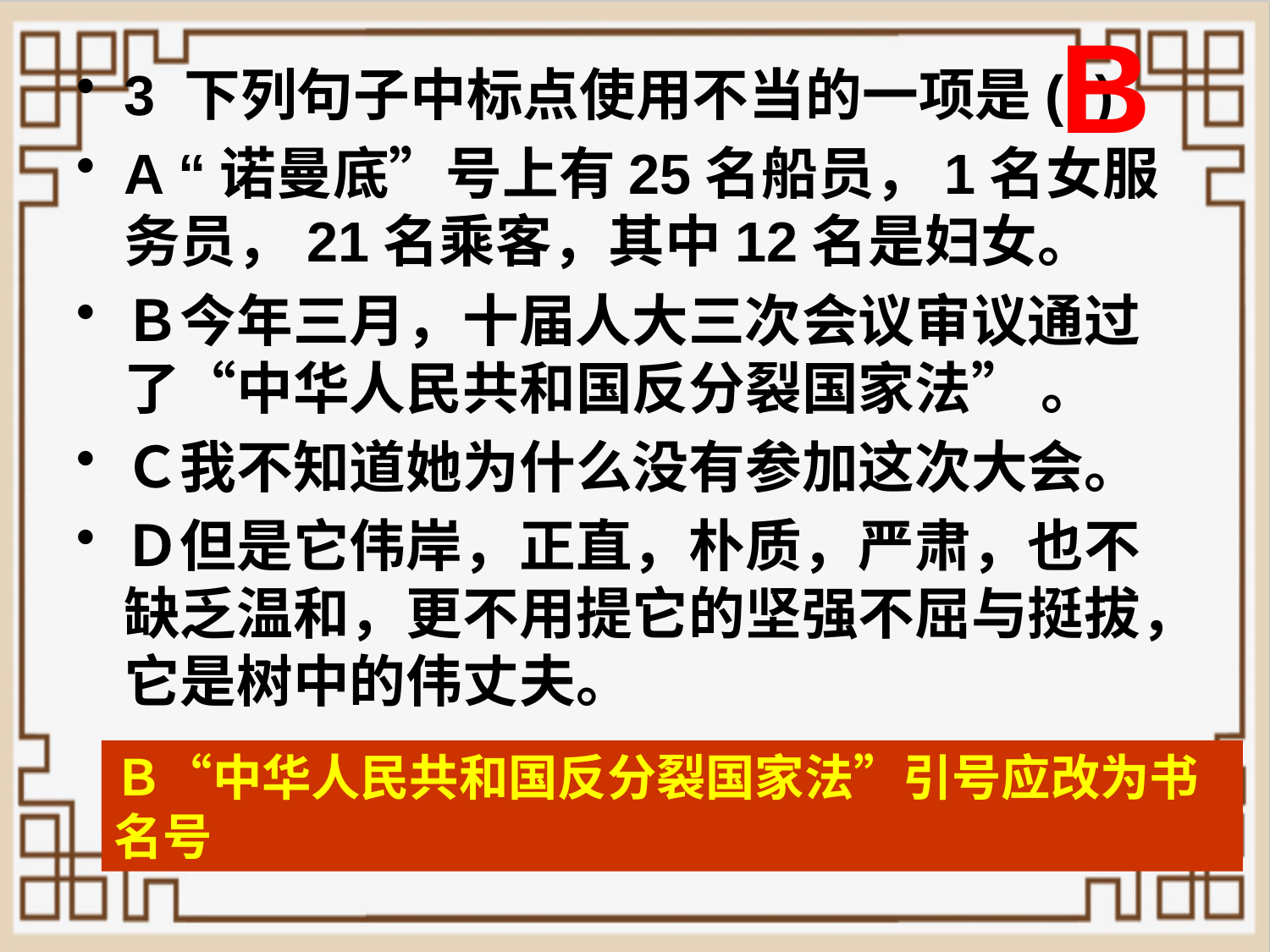

B
3 下列句子中标点使用不当的一项是(  )
A “诺曼底”号上有25名船员，1名女服务员，21名乘客，其中12名是妇女。
Ｂ今年三月，十届人大三次会议审议通过了“中华人民共和国反分裂国家法” 。
Ｃ我不知道她为什么没有参加这次大会。
Ｄ但是它伟岸，正直，朴质，严肃，也不缺乏温和，更不用提它的坚强不屈与挺拔，它是树中的伟丈夫。

Ｂ“中华人民共和国反分裂国家法”引号应改为书名号